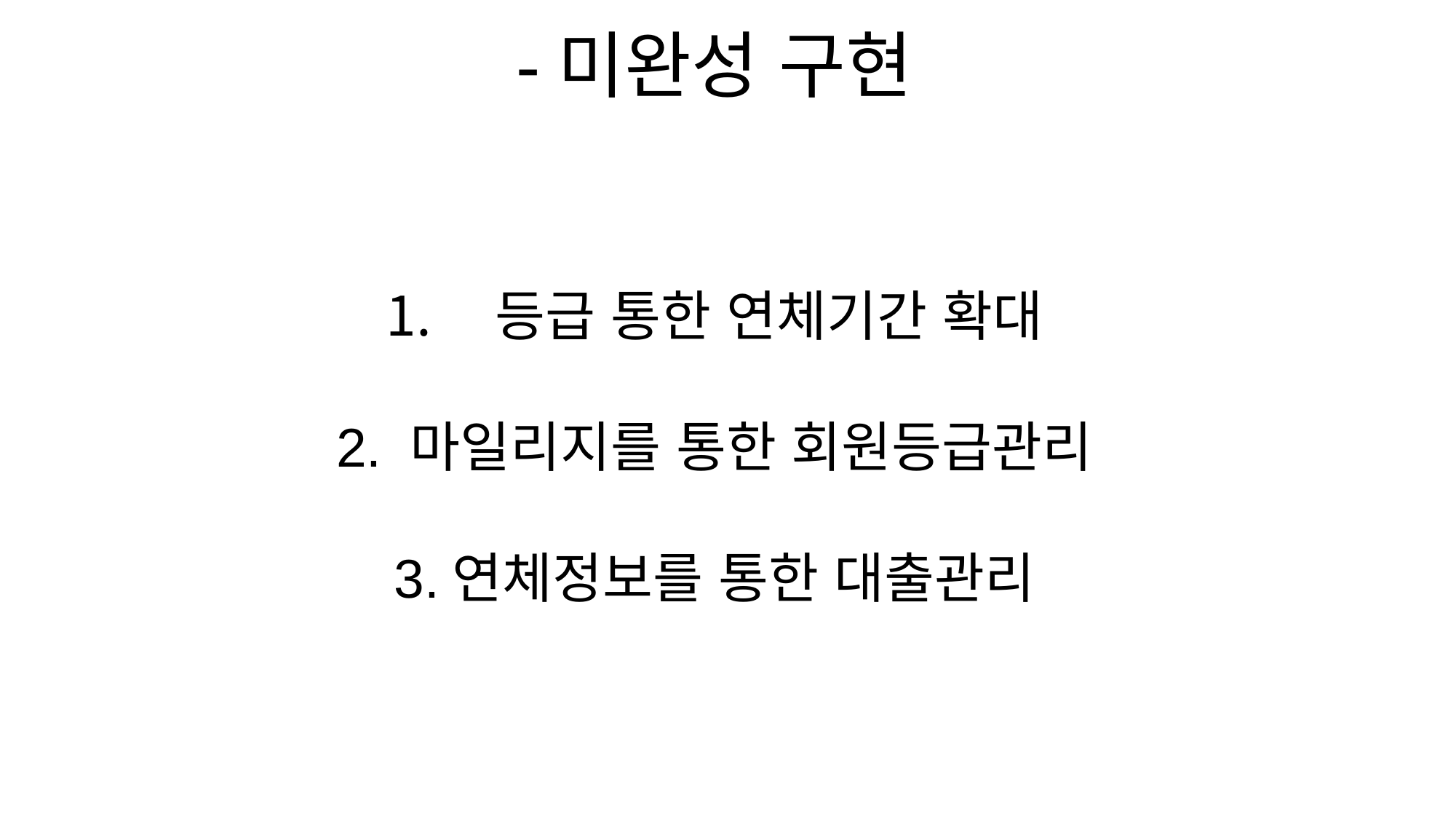

-미완성 구현

등급 통한 연체기간 확대

2. 마일리지를 통한 회원등급관리

3.연체정보를 통한 대출관리